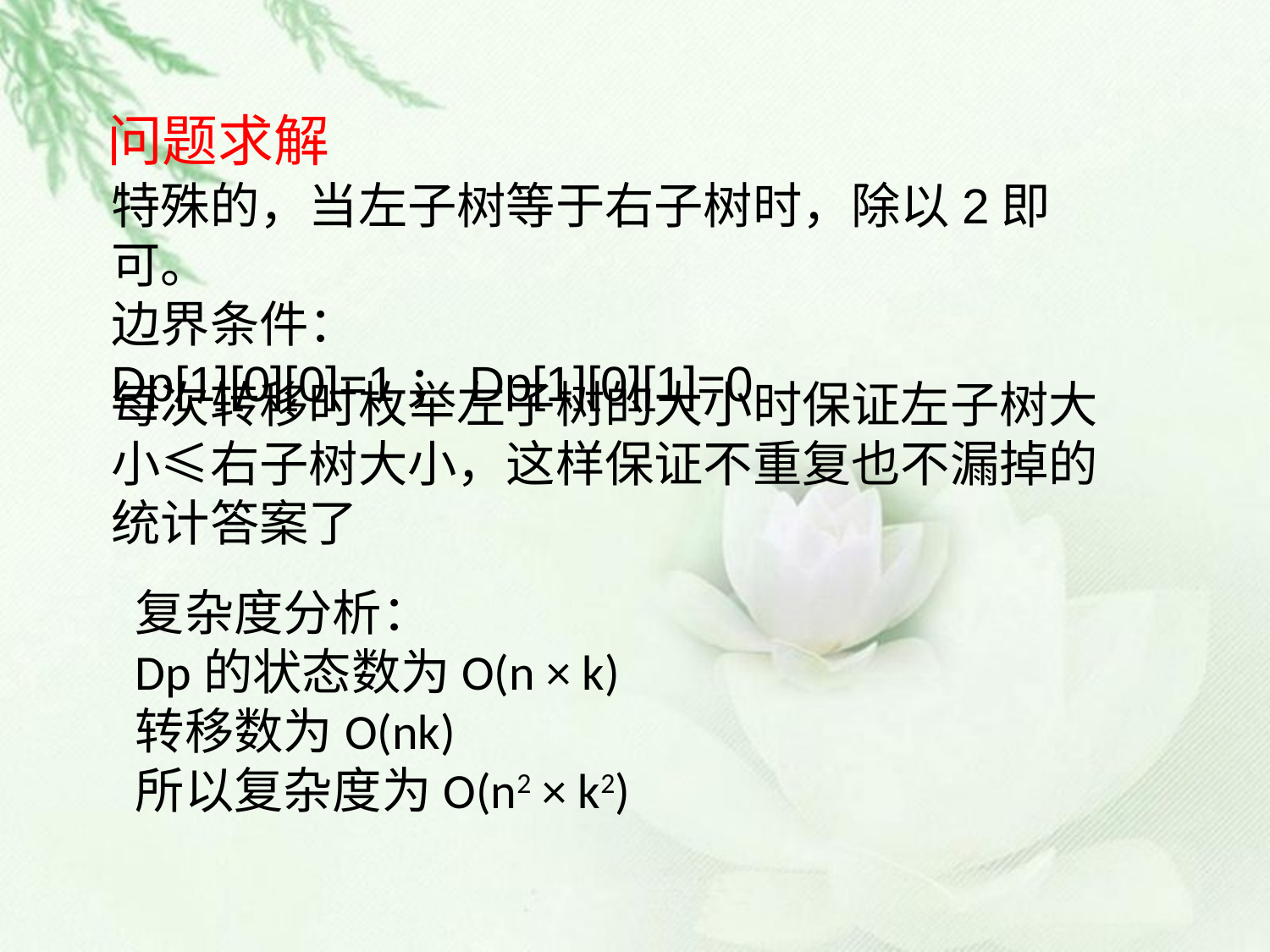

问题求解
特殊的，当左子树等于右子树时，除以2即可。
边界条件：
Dp[1][0][0]=1；Dp[1][0][1]=0
每次转移时枚举左子树的大小时保证左子树大小≤右子树大小，这样保证不重复也不漏掉的统计答案了
复杂度分析：
Dp的状态数为O(n × k)
转移数为O(nk)
所以复杂度为O(n2 × k2)